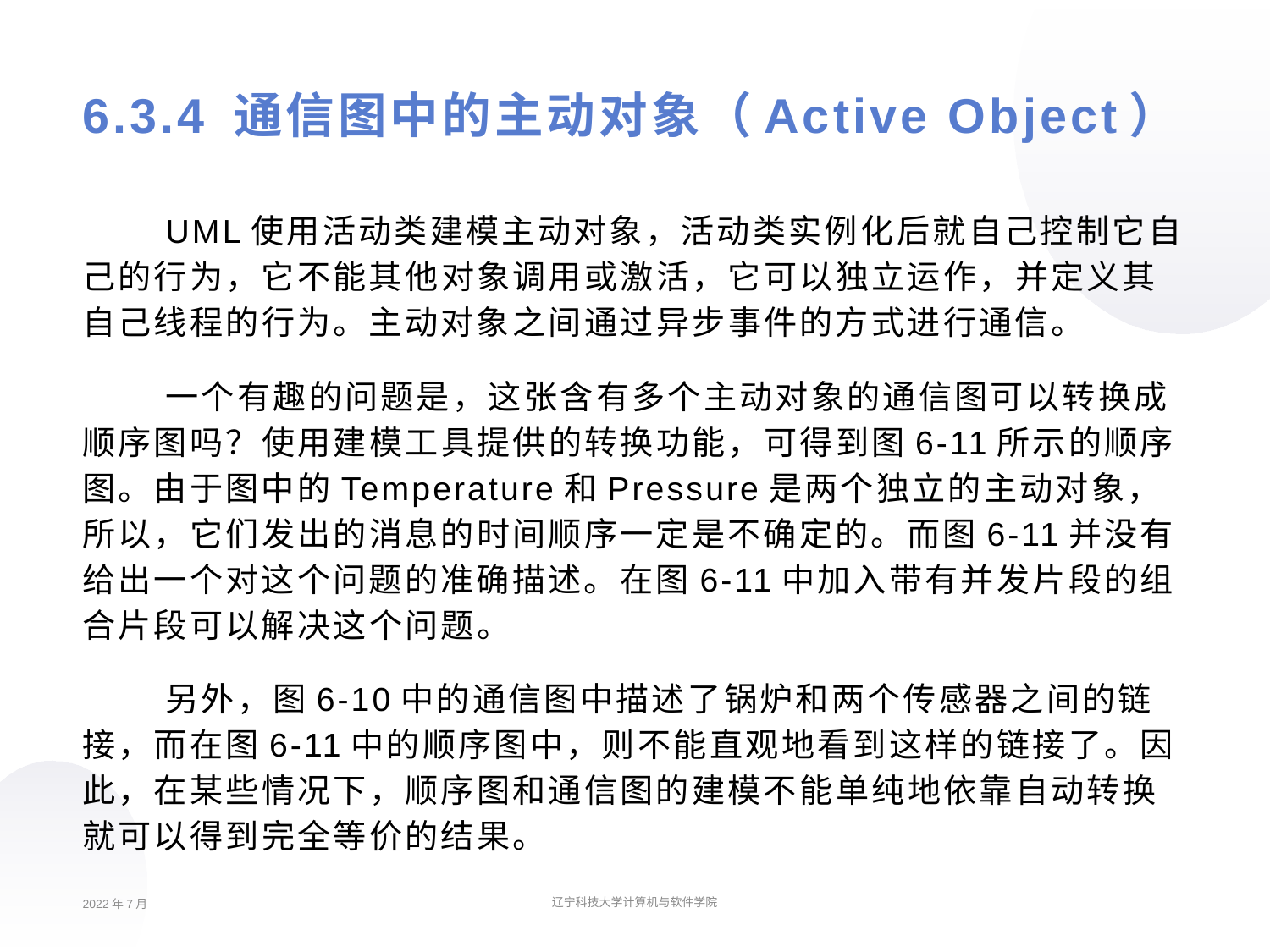

# 6.3.4 通信图中的主动对象（Active Object）
UML使用活动类建模主动对象，活动类实例化后就自己控制它自己的行为，它不能其他对象调用或激活，它可以独立运作，并定义其自己线程的行为。主动对象之间通过异步事件的方式进行通信。
一个有趣的问题是，这张含有多个主动对象的通信图可以转换成顺序图吗？使用建模工具提供的转换功能，可得到图6-11所示的顺序图。由于图中的Temperature和Pressure是两个独立的主动对象，所以，它们发出的消息的时间顺序一定是不确定的。而图6-11并没有给出一个对这个问题的准确描述。在图6-11中加入带有并发片段的组合片段可以解决这个问题。
另外，图6-10中的通信图中描述了锅炉和两个传感器之间的链接，而在图6-11中的顺序图中，则不能直观地看到这样的链接了。因此，在某些情况下，顺序图和通信图的建模不能单纯地依靠自动转换就可以得到完全等价的结果。

2022年7月
44
辽宁科技大学计算机与软件学院